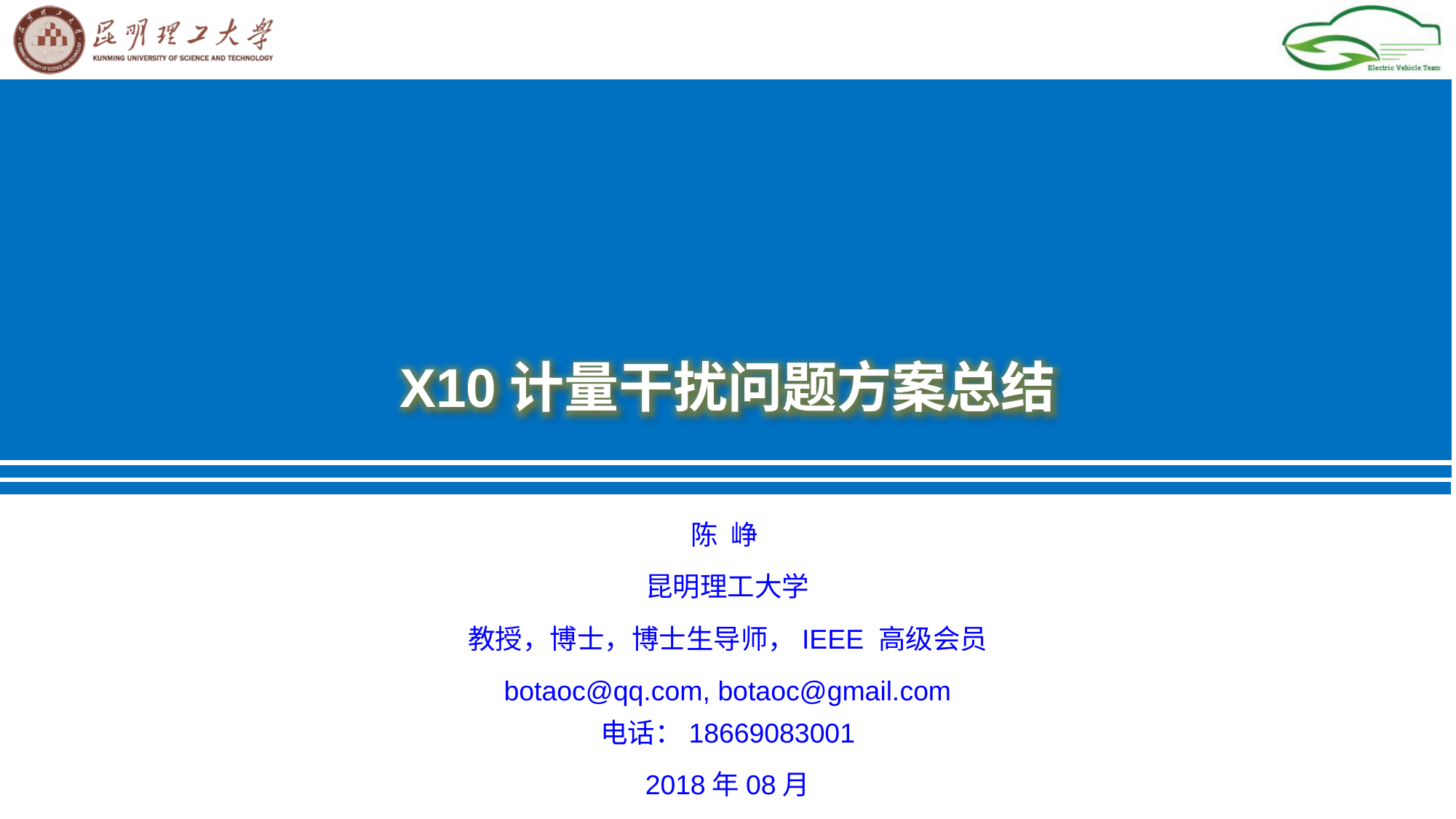

X10计量干扰问题方案总结
陈  峥
昆明理工大学
教授，博士，博士生导师，IEEE 高级会员
botaoc@qq.com, botaoc@gmail.com
电话：18669083001

2018年08月